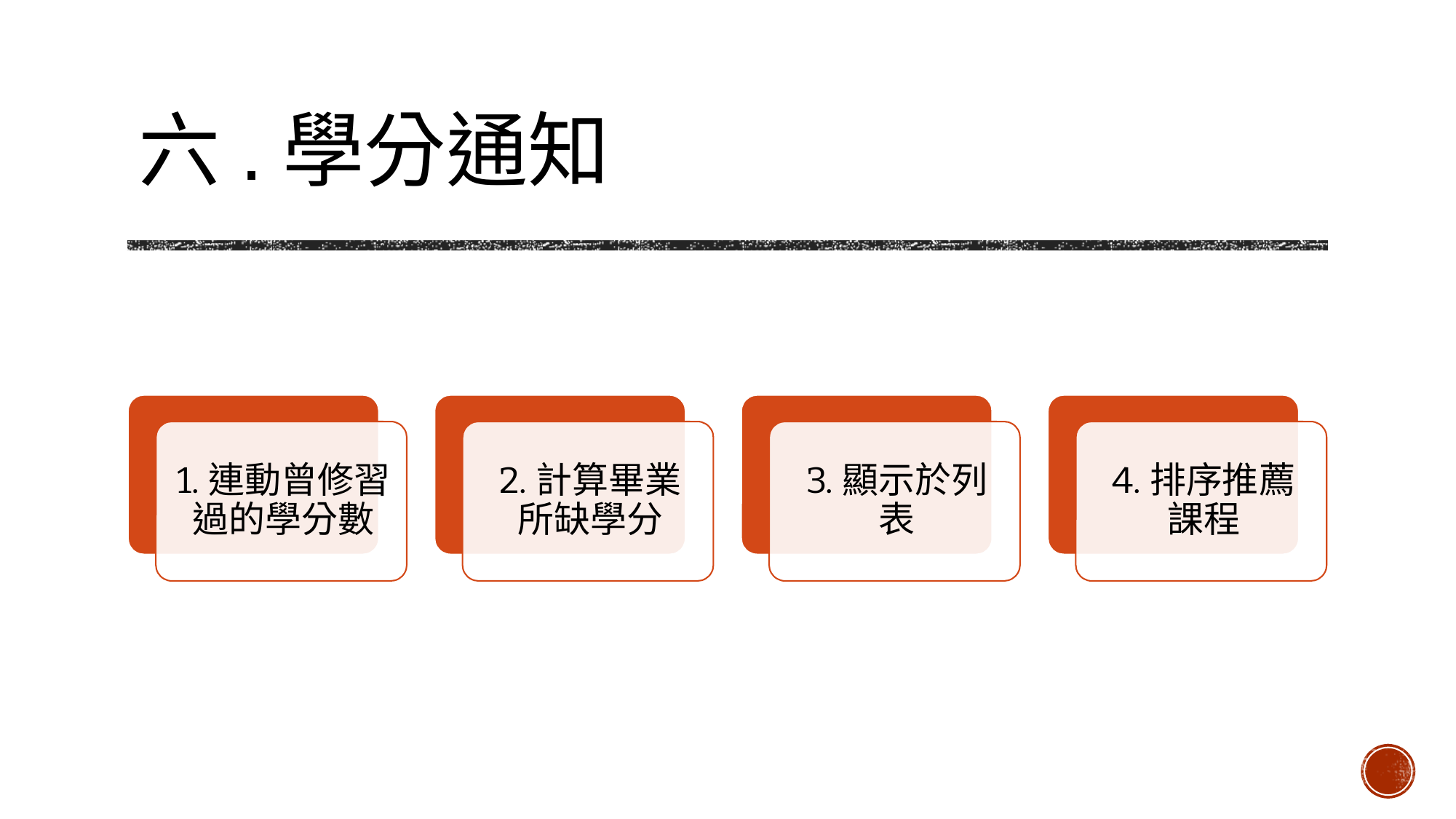

# 六.學分通知

1.連動曾修習過的學分數
2.計算畢業所缺學分
3.顯示於列表
4.排序推薦課程